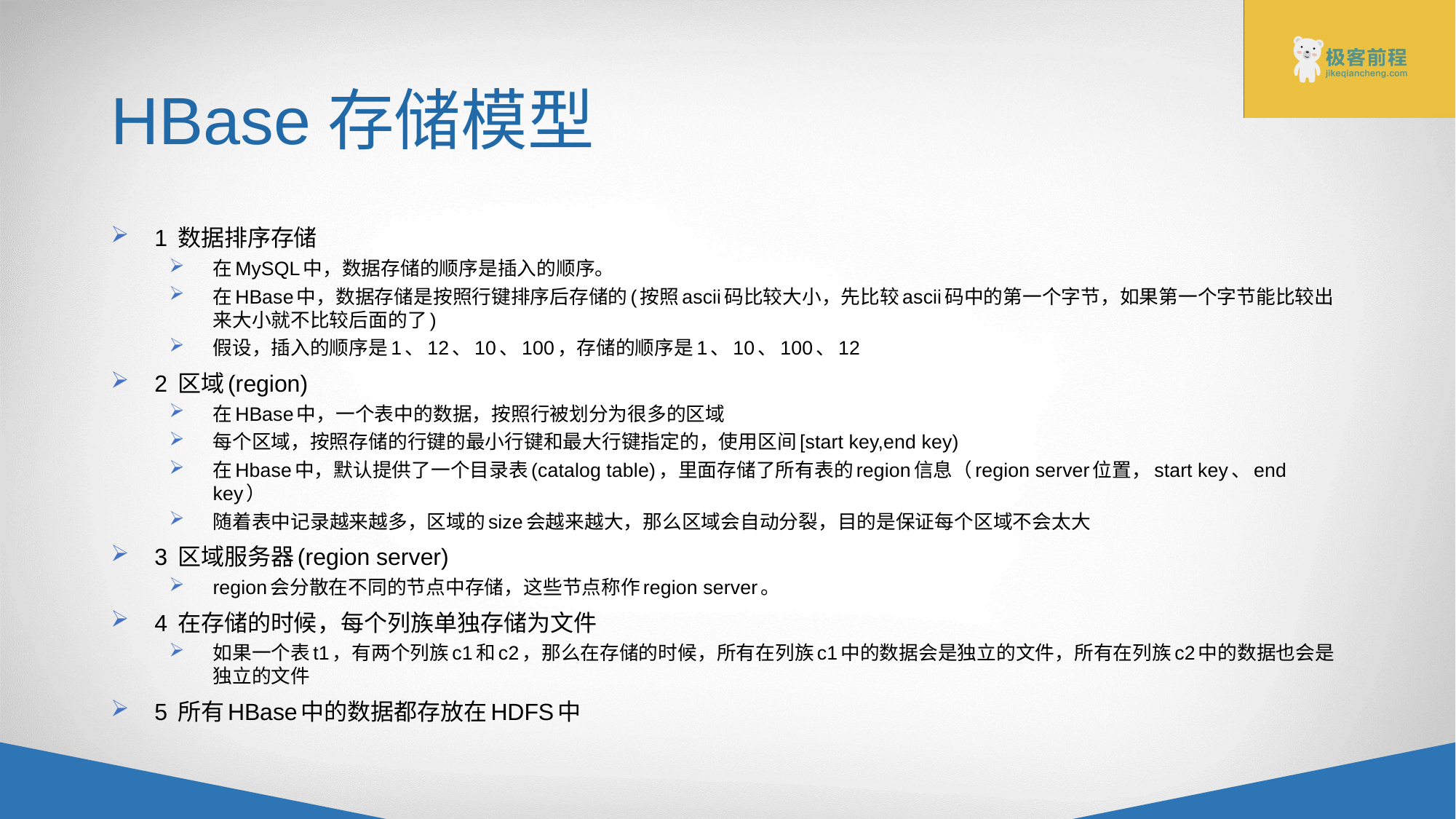

# HBase存储模型
1 数据排序存储
在MySQL中，数据存储的顺序是插入的顺序。
在HBase中，数据存储是按照行键排序后存储的(按照ascii码比较大小，先比较ascii码中的第一个字节，如果第一个字节能比较出来大小就不比较后面的了)
假设，插入的顺序是1、12、10、100，存储的顺序是1、10、100、12
2 区域(region)
在HBase中，一个表中的数据，按照行被划分为很多的区域
每个区域，按照存储的行键的最小行键和最大行键指定的，使用区间[start key,end key)
在Hbase中，默认提供了一个目录表(catalog table)，里面存储了所有表的region信息（region server位置，start key、end key）
随着表中记录越来越多，区域的size会越来越大，那么区域会自动分裂，目的是保证每个区域不会太大
3 区域服务器(region server)
region会分散在不同的节点中存储，这些节点称作region server。
4 在存储的时候，每个列族单独存储为文件
如果一个表t1，有两个列族c1和c2，那么在存储的时候，所有在列族c1中的数据会是独立的文件，所有在列族c2中的数据也会是独立的文件
5 所有HBase中的数据都存放在HDFS中